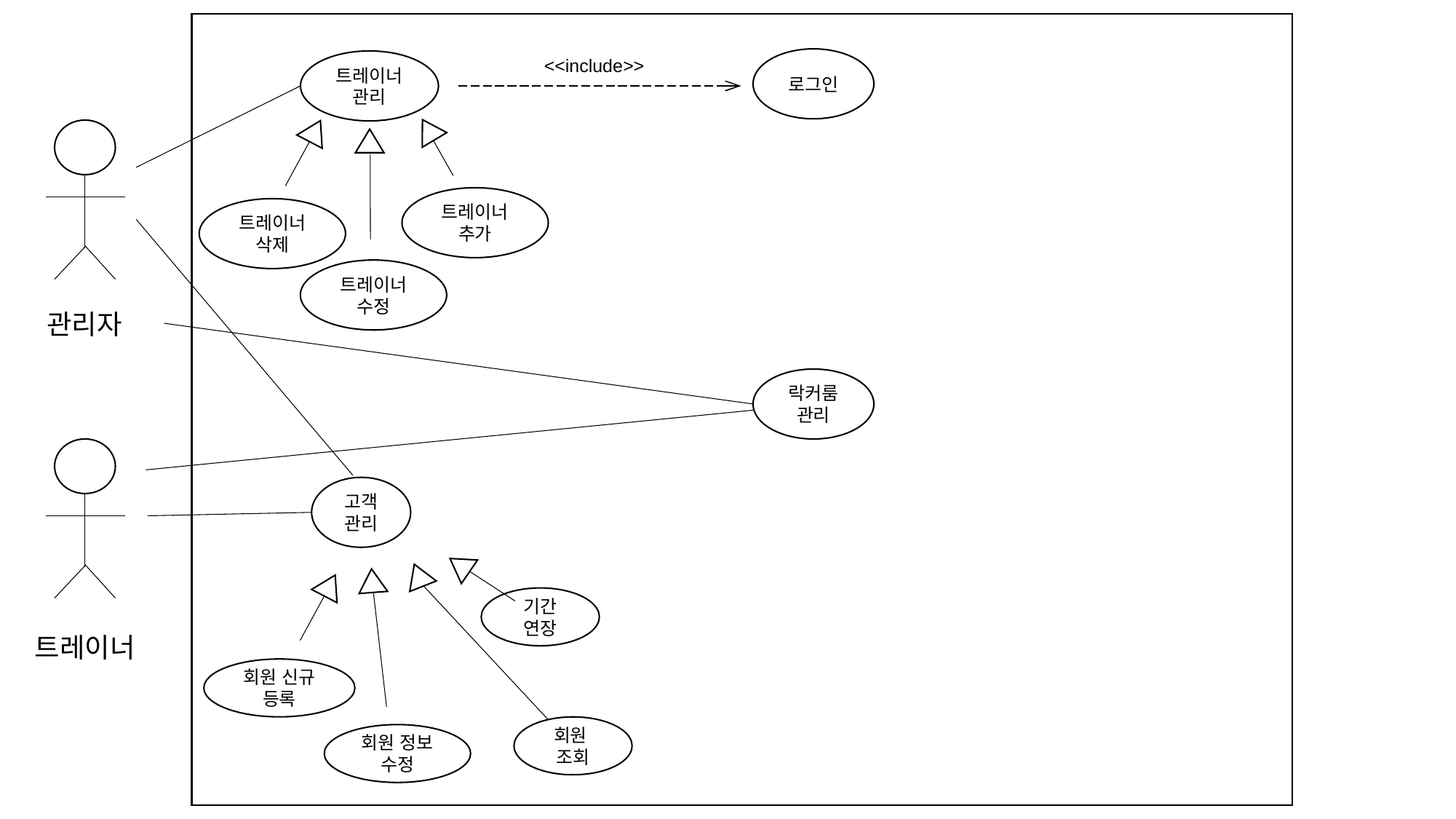

<<include>>
로그인
트레이너
관리

트레이너 추가
트레이너 삭제
트레이너 수정
관리자
락커룸
관리

고객
관리

기간
연장
트레이너
회원 신규
등록
회원
조회
회원 정보
수정